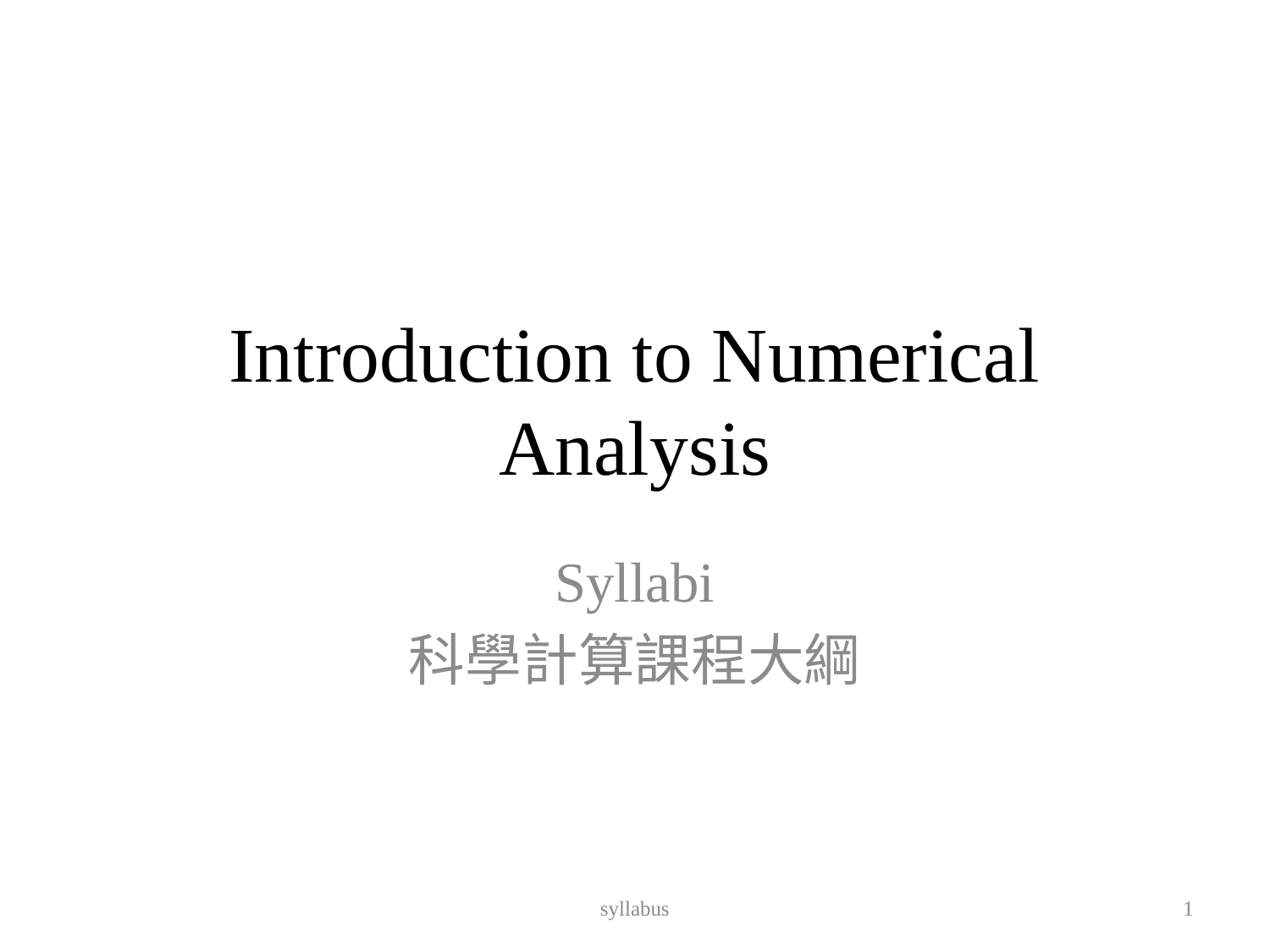

# Introduction to Numerical Analysis
Syllabi
科學計算課程大綱
syllabus
1